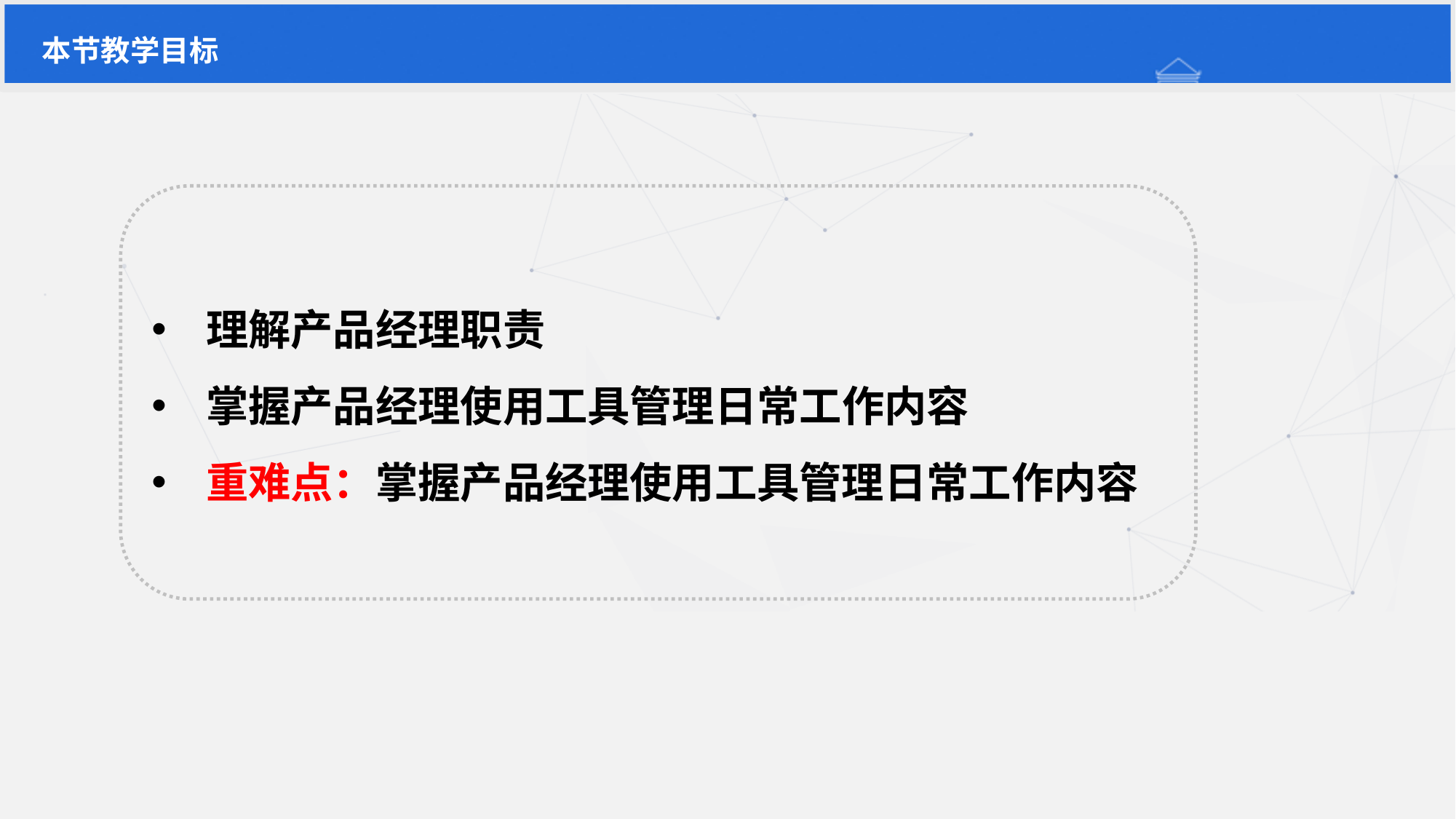

本节教学目标
理解产品经理职责
掌握产品经理使用工具管理日常工作内容
重难点：掌握产品经理使用工具管理日常工作内容